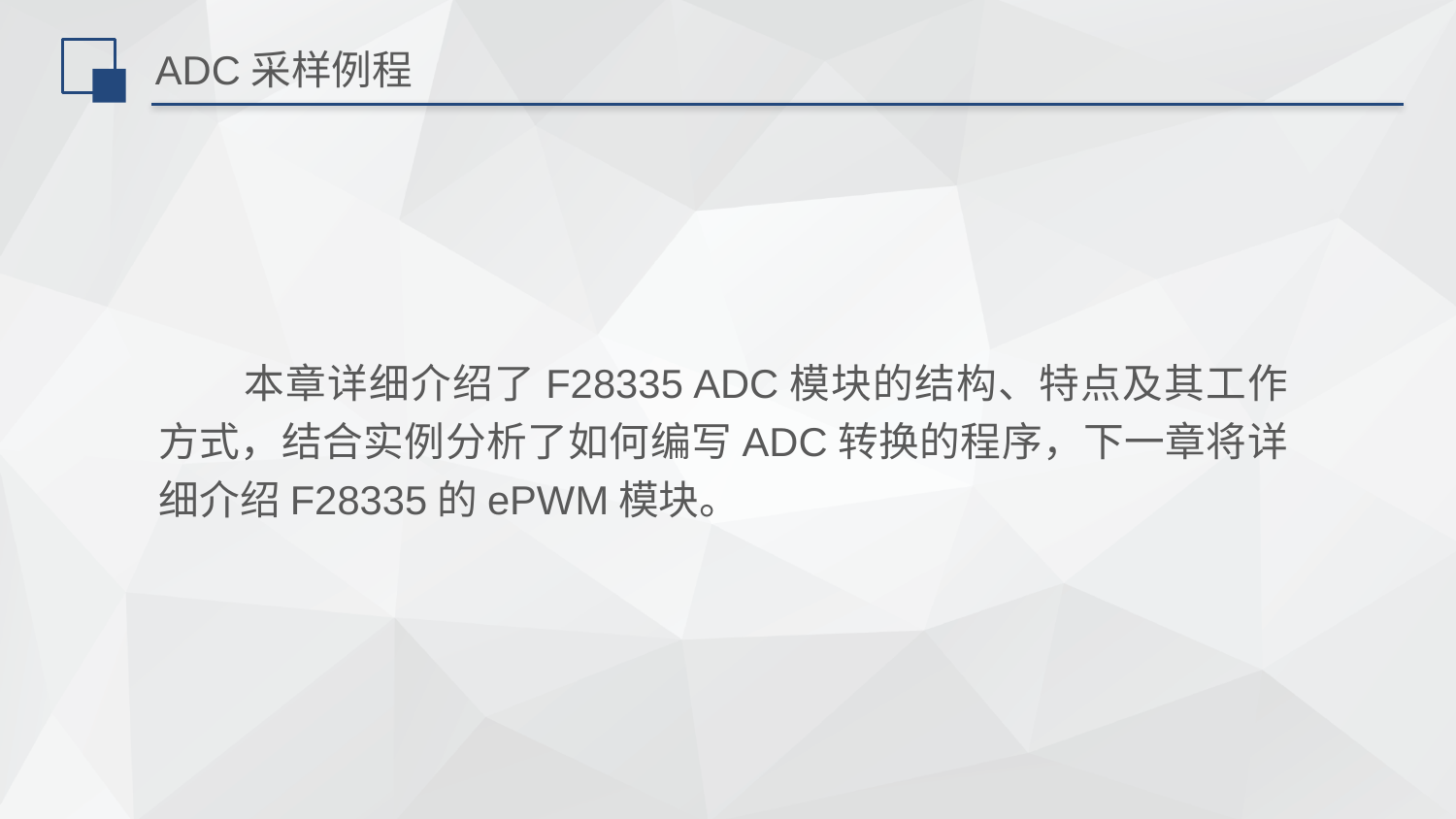

# ADC采样例程
本章详细介绍了F28335 ADC模块的结构、特点及其工作方式，结合实例分析了如何编写ADC转换的程序，下一章将详细介绍F28335的ePWM模块。